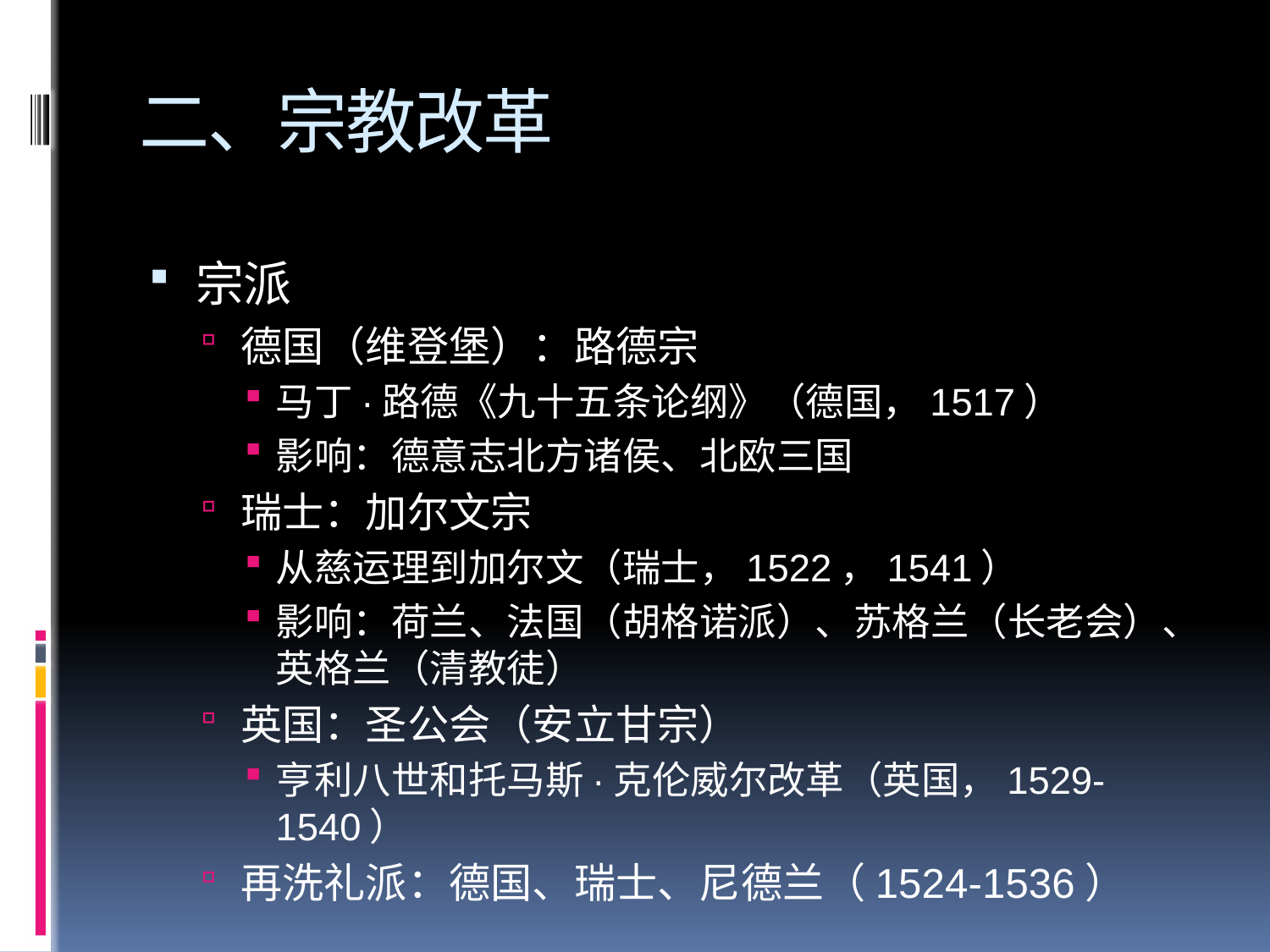

# 二、宗教改革
宗派
德国（维登堡）：路德宗
马丁·路德《九十五条论纲》（德国，1517）
影响：德意志北方诸侯、北欧三国
瑞士：加尔文宗
从慈运理到加尔文（瑞士，1522，1541）
影响：荷兰、法国（胡格诺派）、苏格兰（长老会）、英格兰（清教徒）
英国：圣公会（安立甘宗）
亨利八世和托马斯·克伦威尔改革（英国，1529-1540）
再洗礼派：德国、瑞士、尼德兰（1524-1536）